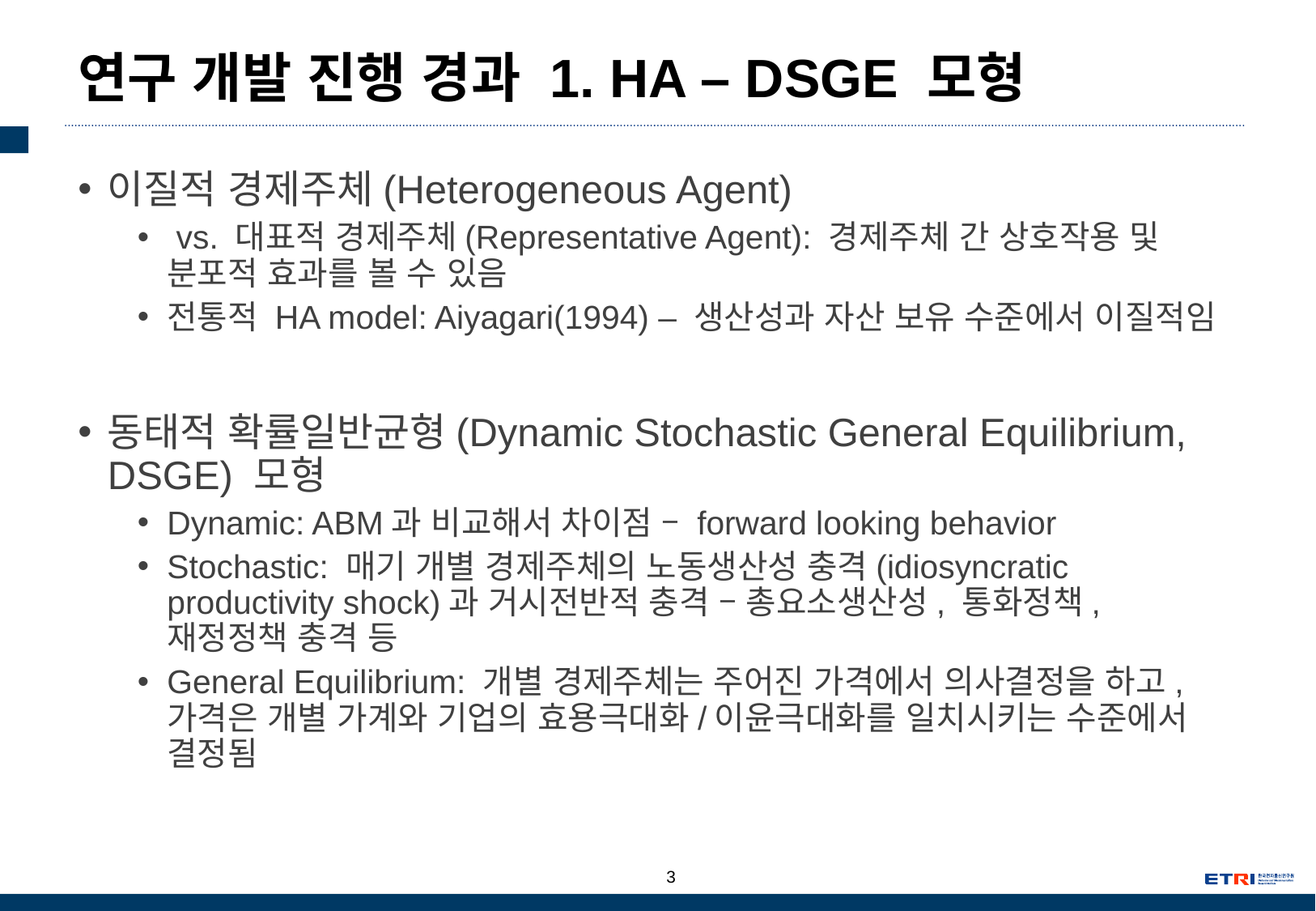

# 연구 개발 진행 경과 1. HA – DSGE 모형
이질적 경제주체(Heterogeneous Agent)
 vs. 대표적 경제주체(Representative Agent): 경제주체 간 상호작용 및 분포적 효과를 볼 수 있음
전통적 HA model: Aiyagari(1994) – 생산성과 자산 보유 수준에서 이질적임

동태적 확률일반균형(Dynamic Stochastic General Equilibrium, DSGE) 모형
Dynamic: ABM과 비교해서 차이점 – forward looking behavior
Stochastic: 매기 개별 경제주체의 노동생산성 충격(idiosyncratic productivity shock)과 거시전반적 충격 – 총요소생산성, 통화정책, 재정정책 충격 등
General Equilibrium: 개별 경제주체는 주어진 가격에서 의사결정을 하고, 가격은 개별 가계와 기업의 효용극대화/이윤극대화를 일치시키는 수준에서 결정됨